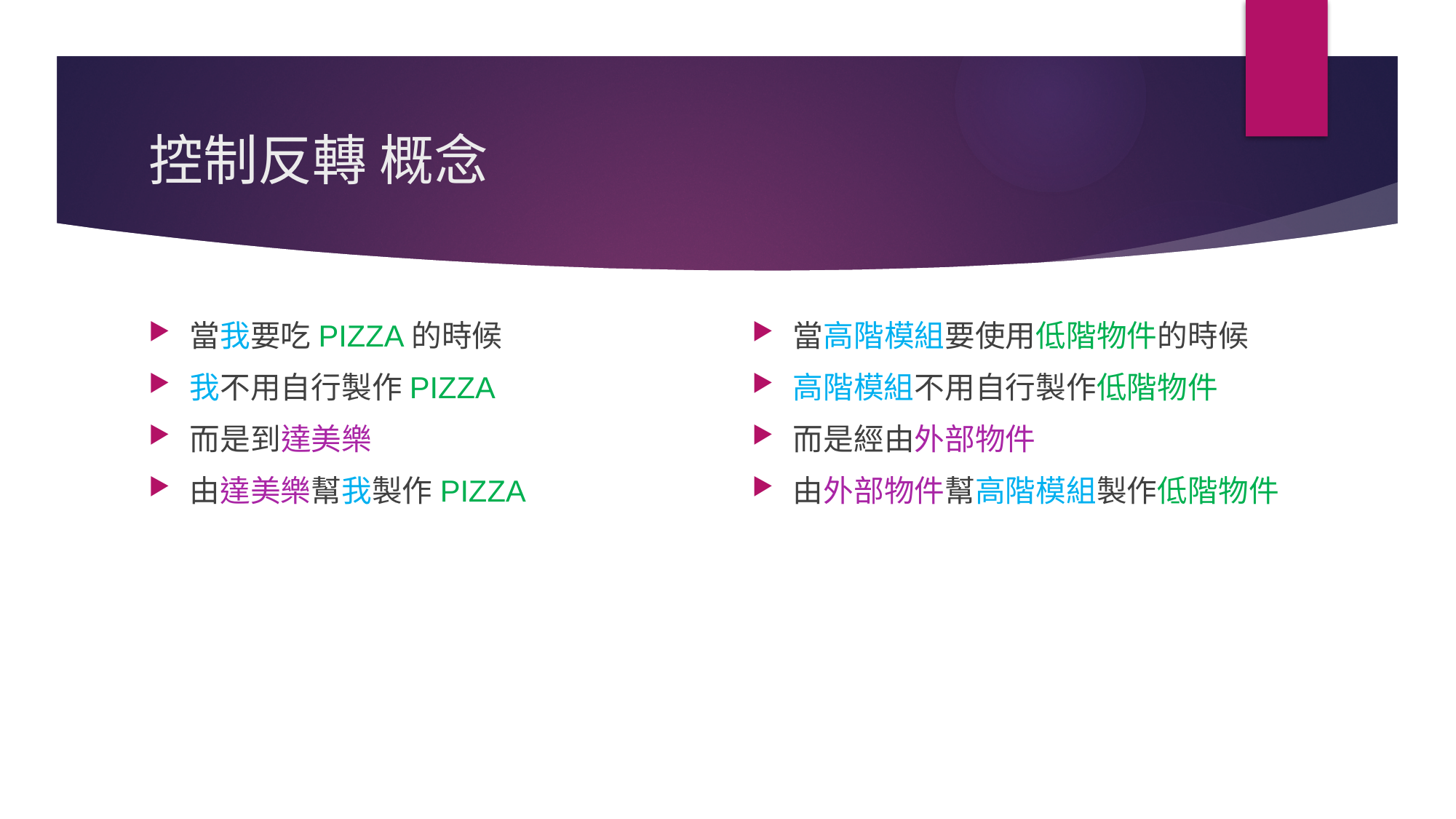

# 控制反轉 概念
當我要吃PIZZA的時候
我不用自行製作PIZZA
而是到達美樂
由達美樂幫我製作PIZZA
當高階模組要使用低階物件的時候
高階模組不用自行製作低階物件
而是經由外部物件
由外部物件幫高階模組製作低階物件